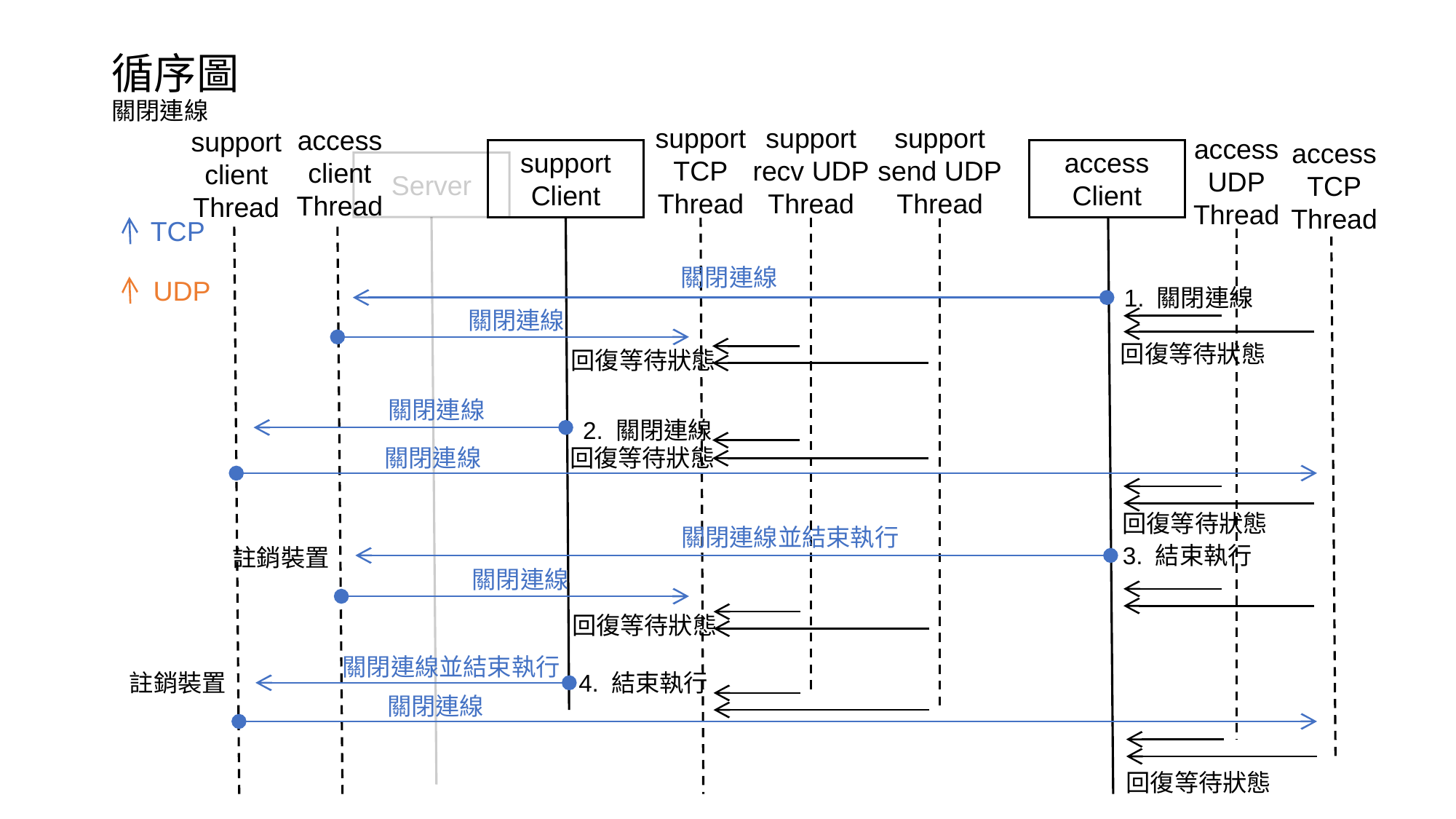

# 循序圖 關閉連線
access
client Thread
support
TCP
Thread
support
recv UDP
Thread
support
client Thread
support
send UDP
Thread
access
UDP
Thread
access
TCP
Thread
support
Client
access
Client
Server
TCP
關閉連線
UDP
1. 關閉連線
關閉連線
回復等待狀態
回復等待狀態
關閉連線
2. 關閉連線
回復等待狀態
關閉連線
回復等待狀態
關閉連線並結束執行
3. 結束執行
註銷裝置
關閉連線
回復等待狀態
關閉連線並結束執行
註銷裝置
4. 結束執行
關閉連線
回復等待狀態